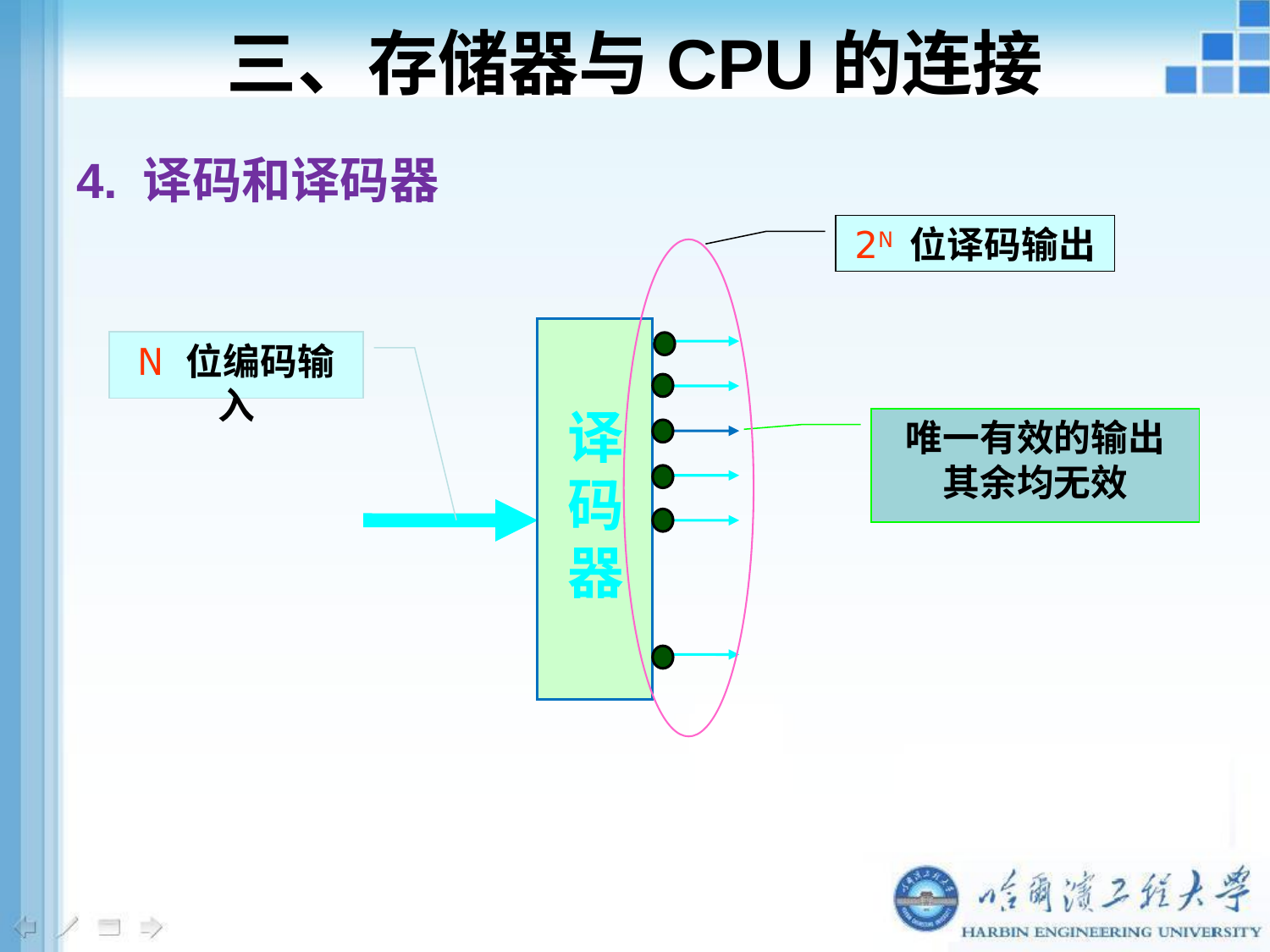

三、存储器与CPU的连接
4. 译码和译码器
2N 位译码输出

译码器

N 位编码输入
唯一有效的输出
其余均无效